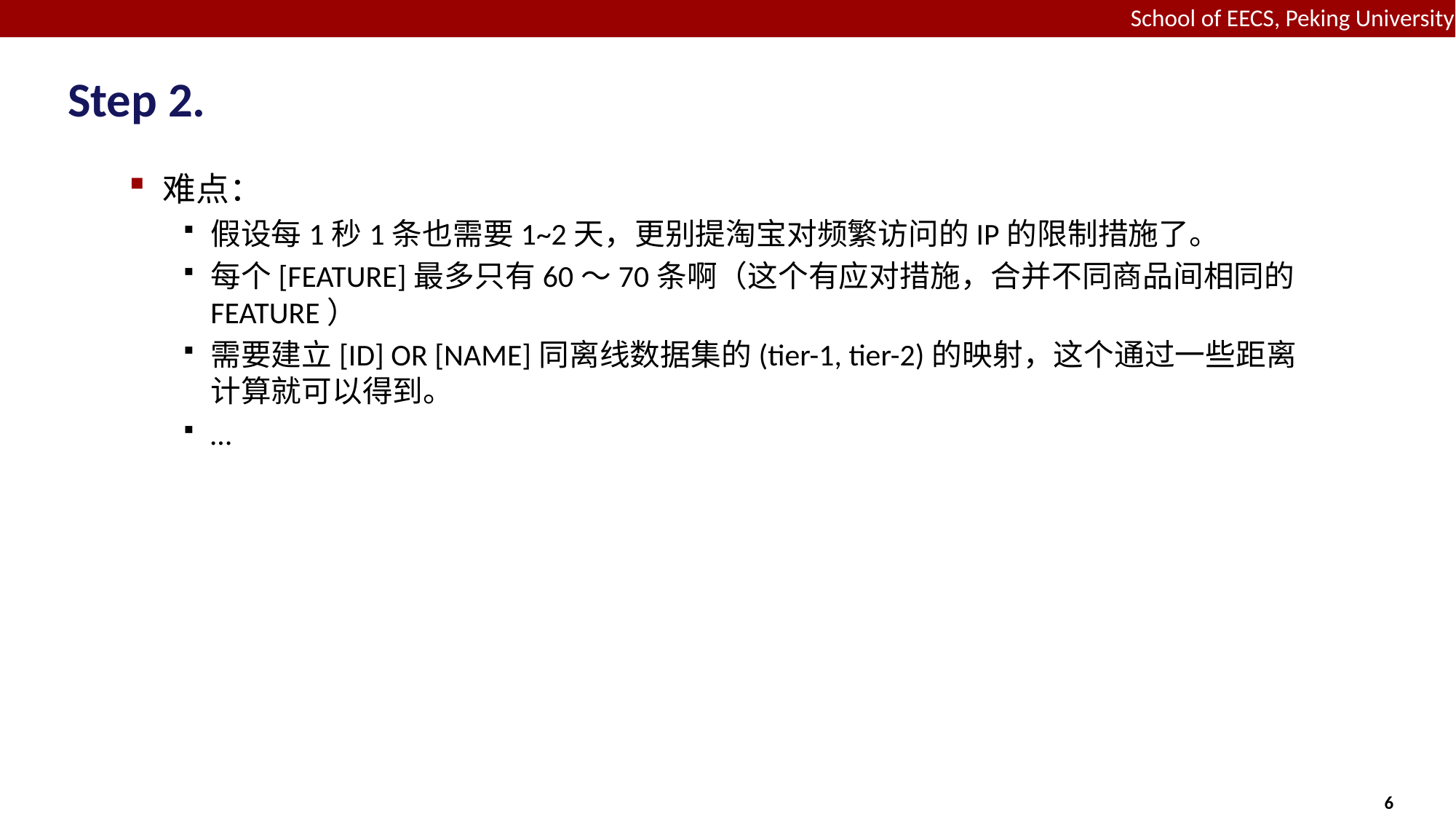

# Step 2.
难点：
假设每1秒1条也需要1~2天，更别提淘宝对频繁访问的IP的限制措施了。
每个[FEATURE]最多只有60～70条啊（这个有应对措施，合并不同商品间相同的FEATURE）
需要建立[ID] OR [NAME]同离线数据集的(tier-1, tier-2)的映射，这个通过一些距离计算就可以得到。
…